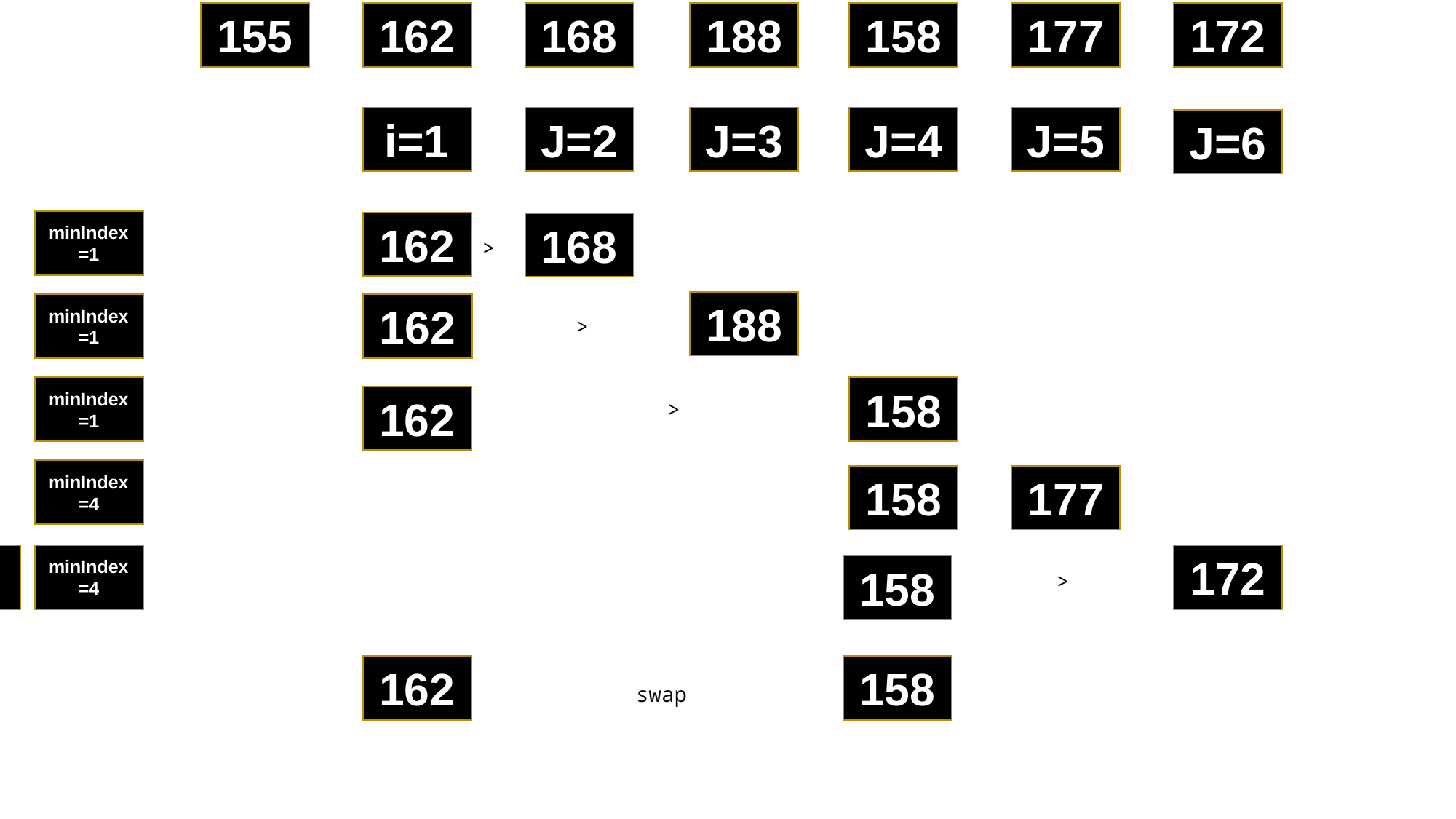

i=1 일때
155
162
168
188
158
177
172
i=1
J=2
J=3
J=4
J=5
J=6
minIndex=1
162
168
>
188
minIndex=1
162
>
158
minIndex=1
162
>
minIndex=4
158
177
가장 작은 값을 가진 인덱스
172
minIndex=4
158
>
162
158
swap